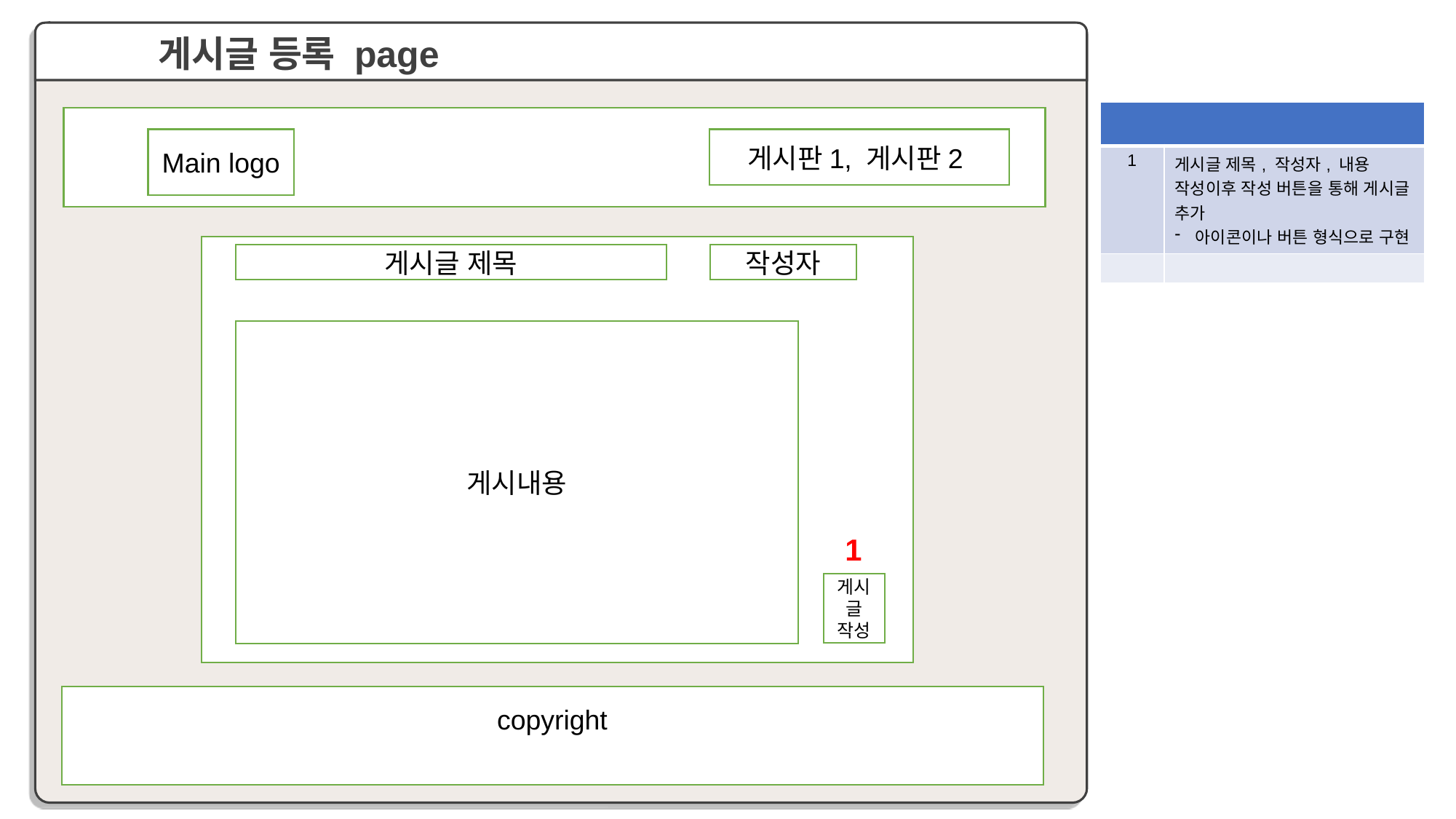

게시글 등록 page

Main logo
게시판1, 게시판2

게시글 제목
게시내용
게시글 작성
copyright

|  |  |
| --- | --- |
| 1 | 게시글 제목, 작성자, 내용 작성이후 작성 버튼을 통해 게시글 추가 아이콘이나 버튼 형식으로 구현 |
|  |  |
작성자
1